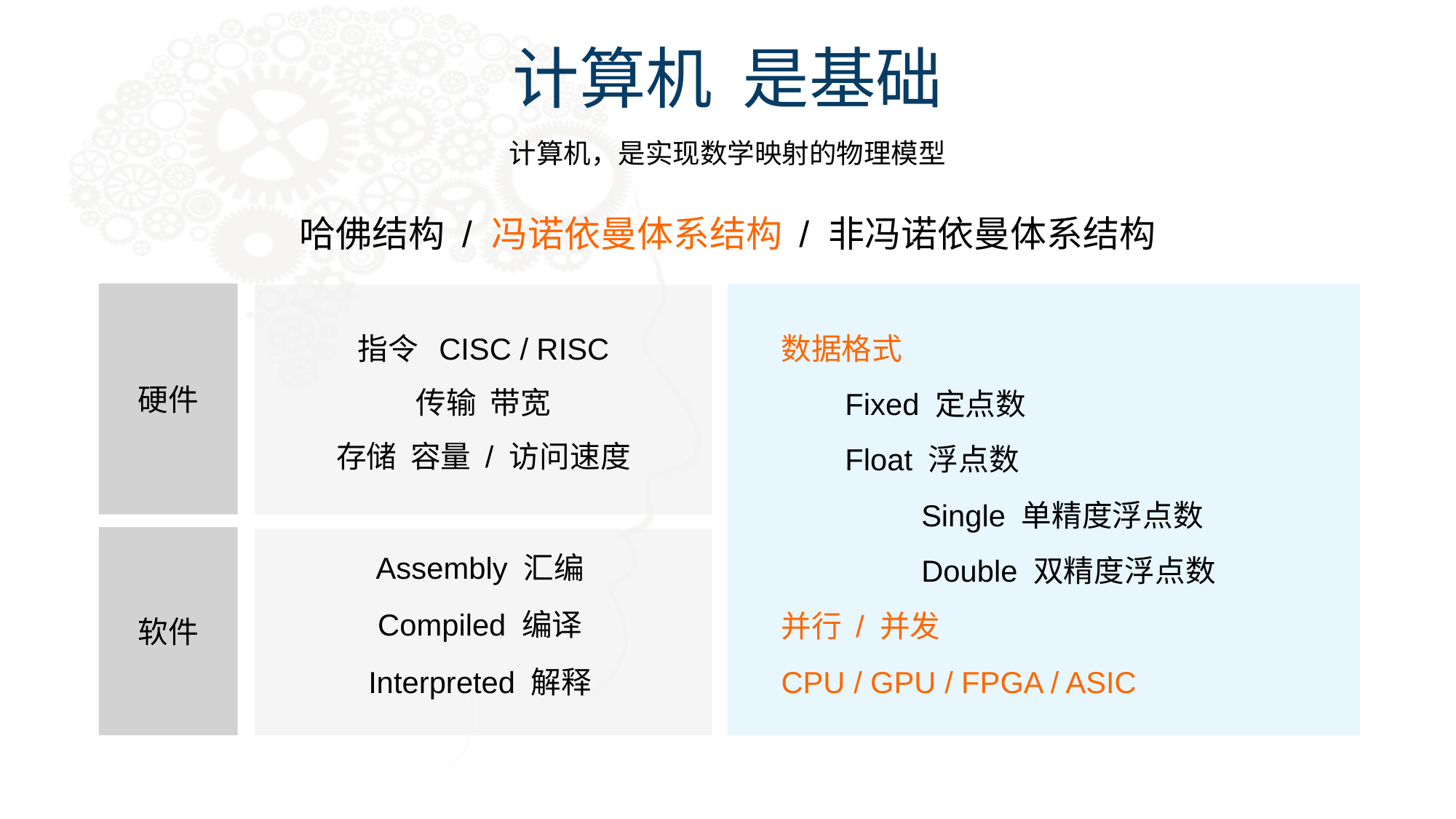

计算机  是基础
计算机，是实现数学映射的物理模型
哈佛结构 / 冯诺依曼体系结构 / 非冯诺依曼体系结构

指令  CISC / RISC
数据格式
硬件
传输  带宽
Fixed 定点数
存储  容量 / 访问速度
Float 浮点数
Single 单精度浮点数

Assembly 汇编
Double 双精度浮点数
Compiled 编译
并行 / 并发
软件
Interpreted 解释
CPU / GPU / FPGA / ASIC